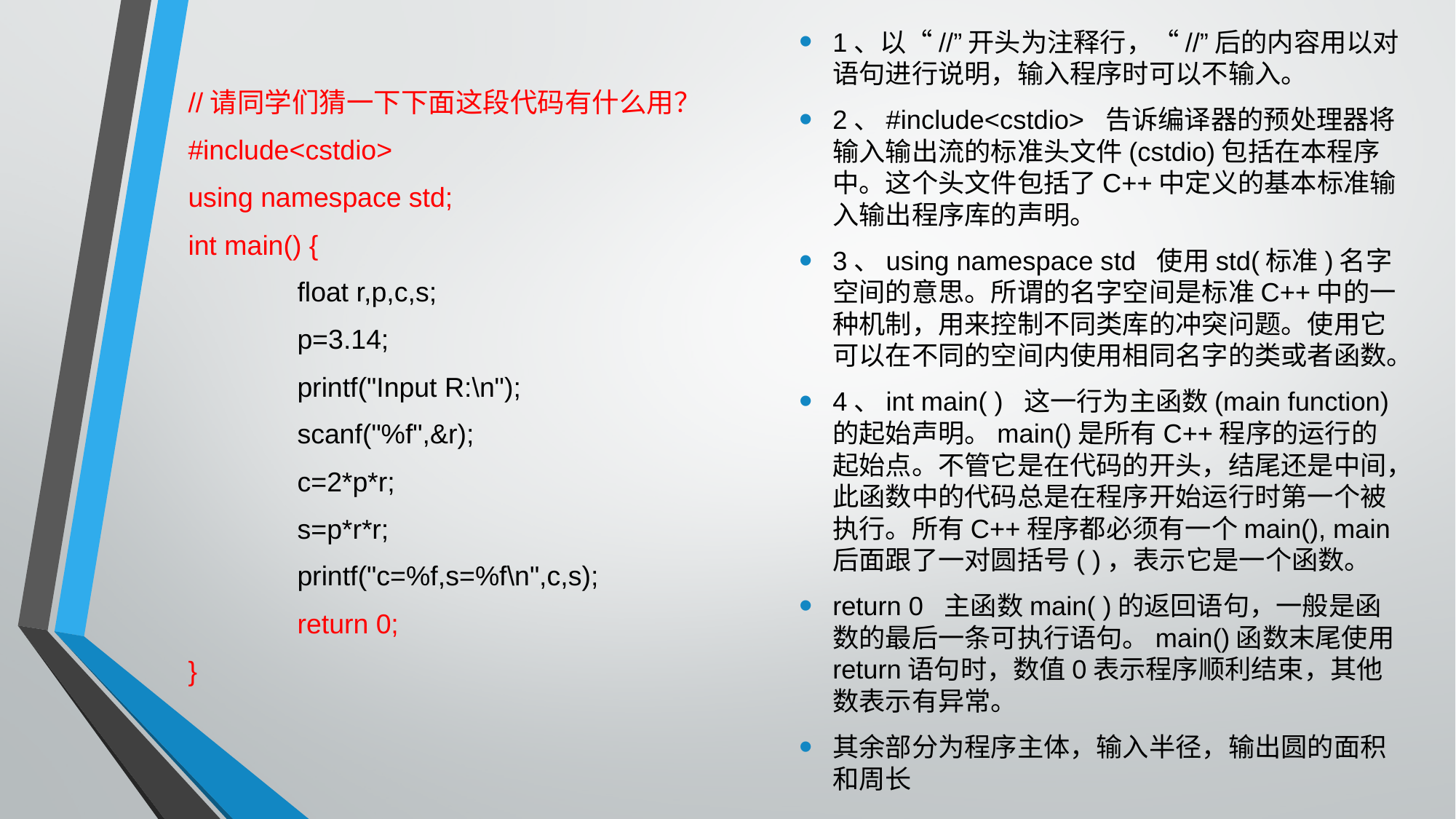

//请同学们猜一下下面这段代码有什么用？
#include<cstdio>
using namespace std;
int main() {
	float r,p,c,s;
	p=3.14;
	printf("Input R:\n");
	scanf("%f",&r);
	c=2*p*r;
	s=p*r*r;
	printf("c=%f,s=%f\n",c,s);
	return 0;
}

1、以“//”开头为注释行，“//”后的内容用以对语句进行说明，输入程序时可以不输入。
2、#include<cstdio>  告诉编译器的预处理器将输入输出流的标准头文件(cstdio)包括在本程序中。这个头文件包括了C++中定义的基本标准输入输出程序库的声明。
3、using namespace std  使用std(标准)名字空间的意思。所谓的名字空间是标准C++中的一种机制，用来控制不同类库的冲突问题。使用它可以在不同的空间内使用相同名字的类或者函数。
4、int main( )  这一行为主函数(main function)的起始声明。main()是所有C++程序的运行的起始点。不管它是在代码的开头，结尾还是中间，此函数中的代码总是在程序开始运行时第一个被执行。所有C++程序都必须有一个main(), main后面跟了一对圆括号( )，表示它是一个函数。
return 0  主函数main( )的返回语句，一般是函数的最后一条可执行语句。main()函数末尾使用return语句时，数值0表示程序顺利结束，其他数表示有异常。
其余部分为程序主体，输入半径，输出圆的面积和周长